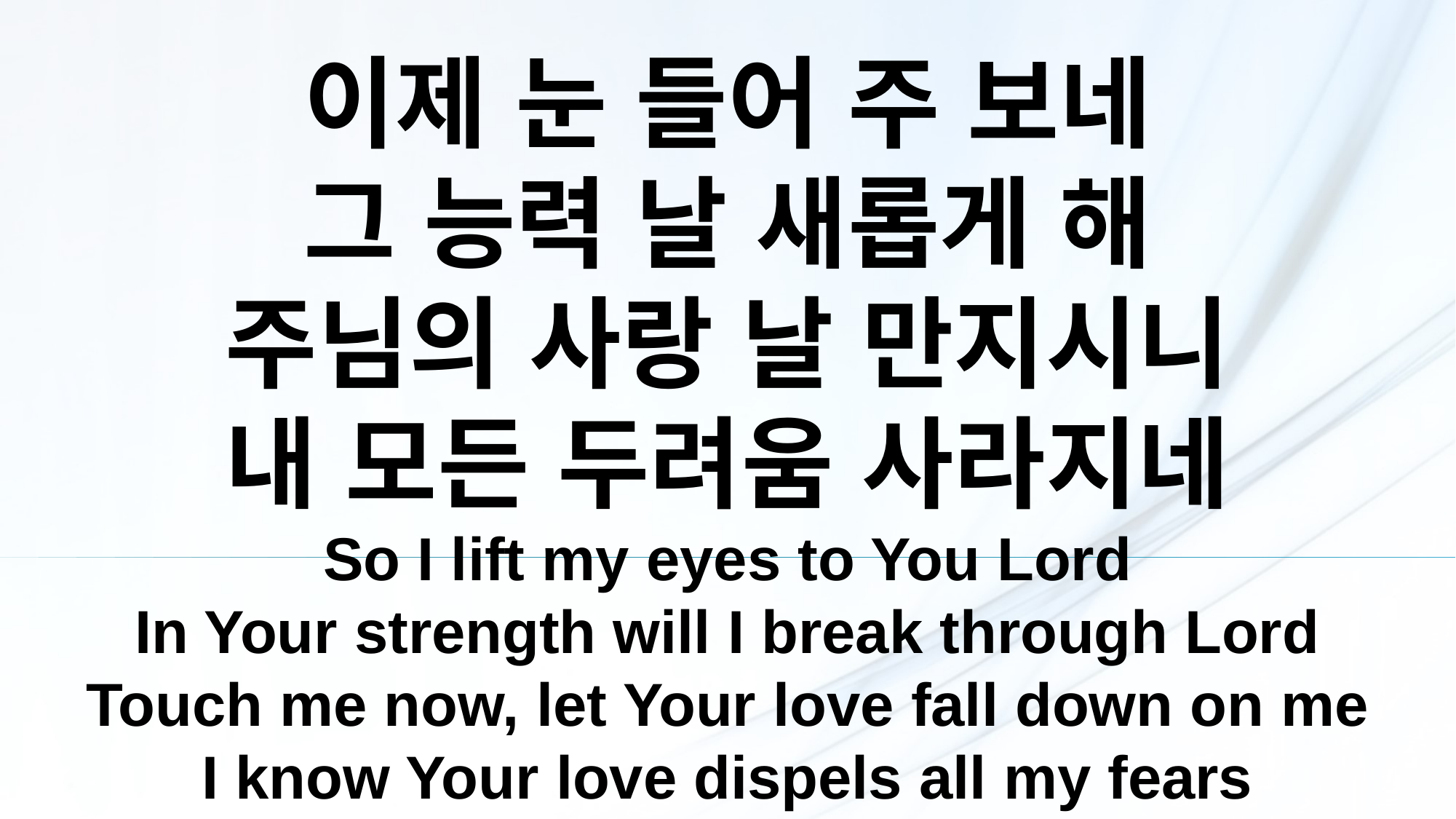

# 이제 눈 들어 주 보네 그 능력 날 새롭게 해 주님의 사랑 날 만지시니 내 모든 두려움 사라지네 So I lift my eyes to You Lord In Your strength will I break through Lord Touch me now, let Your love fall down on me I know Your love dispels all my fears